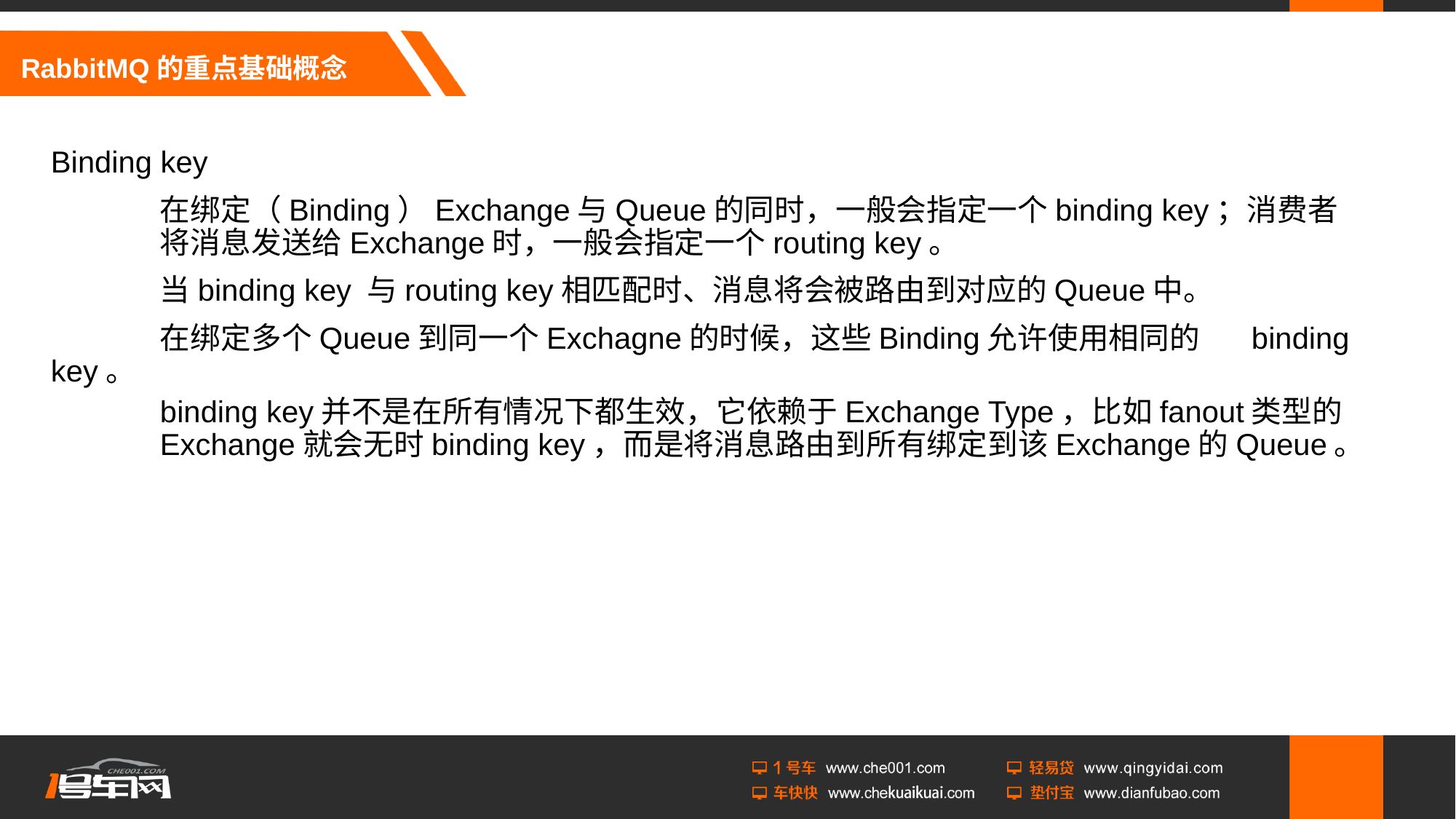

# RabbitMQ的重点基础概念
Binding key
	在绑定（Binding）Exchange与Queue的同时，一般会指定一个binding key；消费者		将消息发送给Exchange时，一般会指定一个routing key。
      	当binding key 与routing key相匹配时、消息将会被路由到对应的Queue中。
	在绑定多个Queue到同一个Exchagne的时候，这些Binding允许使用相同的	binding key。
binding key并不是在所有情况下都生效，它依赖于Exchange Type，比如fanout类型的Exchange就会无时binding key，而是将消息路由到所有绑定到该Exchange的Queue。